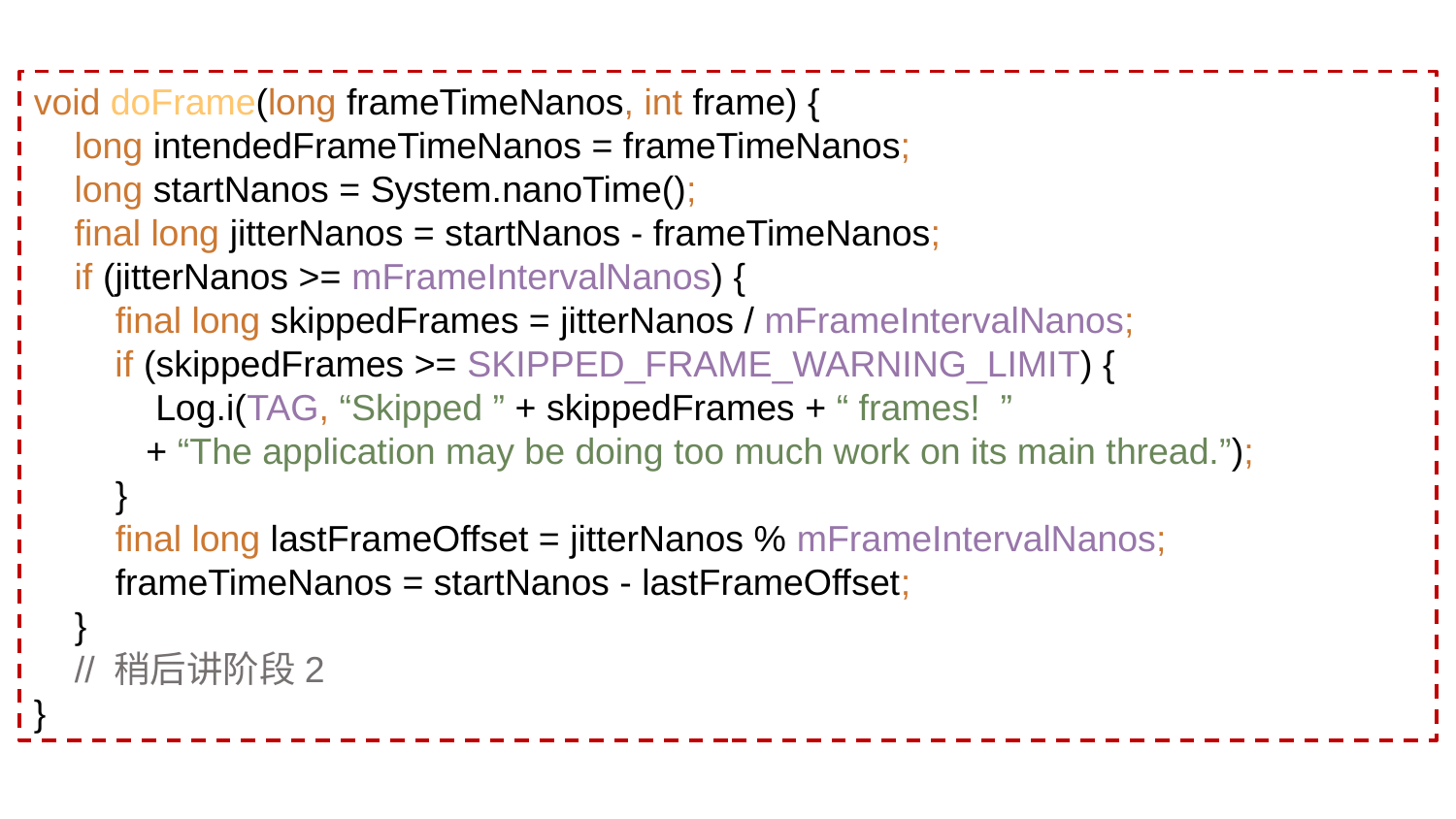

void doFrame(long frameTimeNanos, int frame) {
    long intendedFrameTimeNanos = frameTimeNanos;
    long startNanos = System.nanoTime();
    final long jitterNanos = startNanos - frameTimeNanos;
    if (jitterNanos >= mFrameIntervalNanos) {
        final long skippedFrames = jitterNanos / mFrameIntervalNanos;
        if (skippedFrames >= SKIPPED_FRAME_WARNING_LIMIT) {
            Log.i(TAG, “Skipped ” + skippedFrames + “ frames!  ”
           + “The application may be doing too much work on its main thread.”);
        }
        final long lastFrameOffset = jitterNanos % mFrameIntervalNanos;
        frameTimeNanos = startNanos - lastFrameOffset;
    }
    // 稍后讲阶段2
}